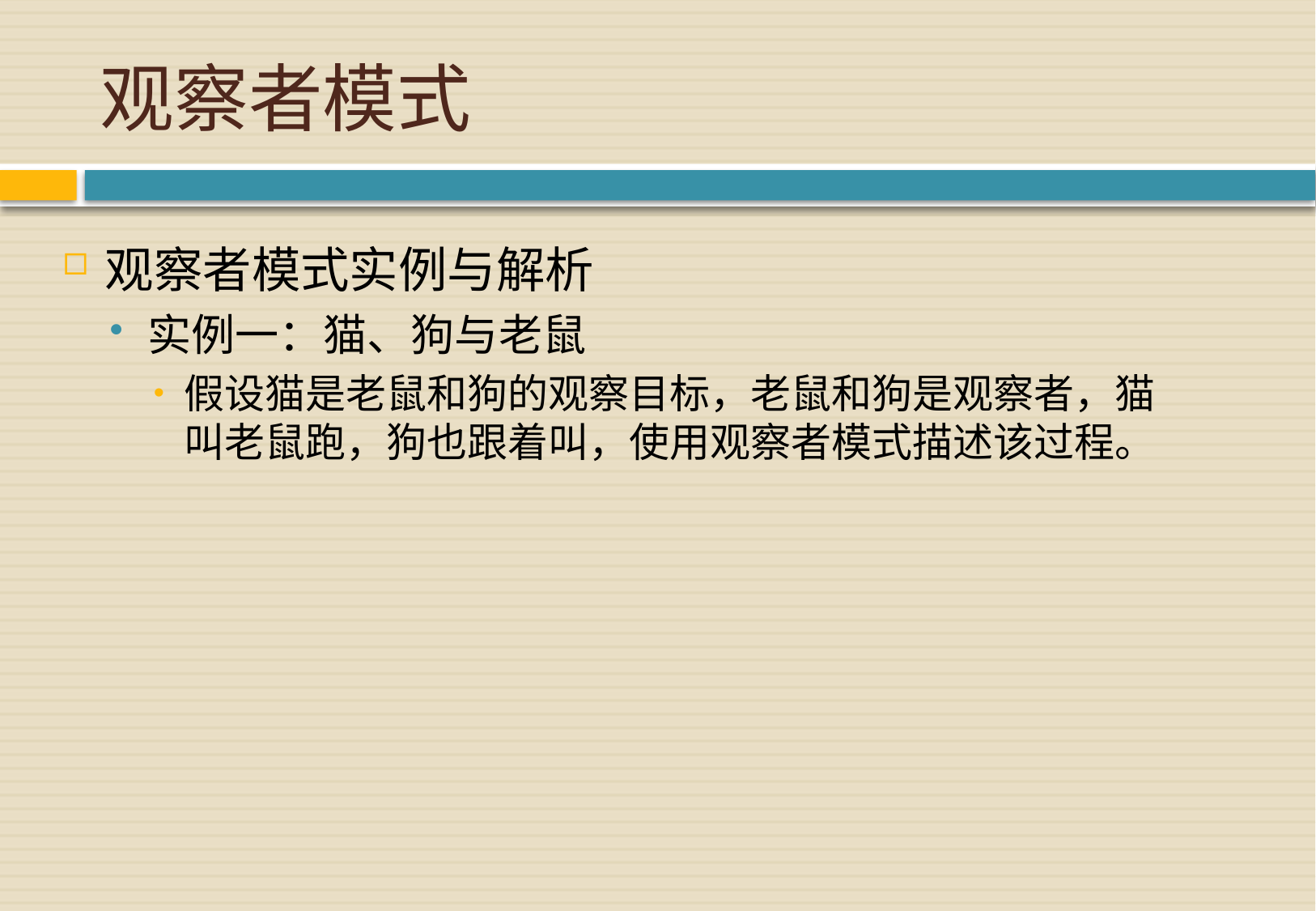

# 观察者模式
观察者模式实例与解析
实例一：猫、狗与老鼠
假设猫是老鼠和狗的观察目标，老鼠和狗是观察者，猫叫老鼠跑，狗也跟着叫，使用观察者模式描述该过程。